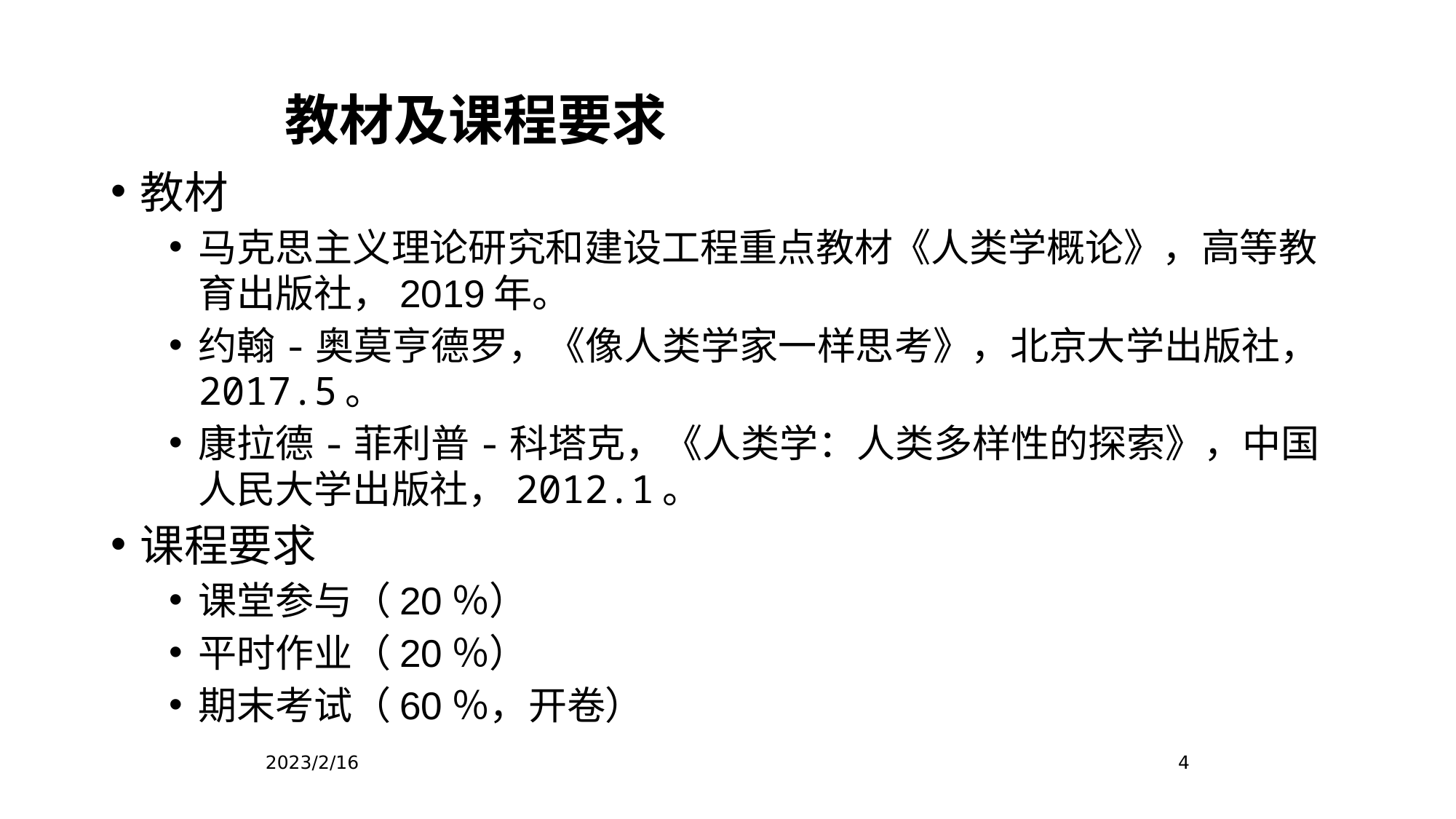

教材及课程要求
教材
马克思主义理论研究和建设工程重点教材《人类学概论》，高等教育出版社，2019年。
约翰-奥莫亨德罗，《像人类学家一样思考》，北京大学出版社，2017.5。
康拉德-菲利普-科塔克，《人类学：人类多样性的探索》，中国人民大学出版社，2012.1。
课程要求
课堂参与（20％）
平时作业（20％）
期末考试（60％，开卷）
2023/2/16
4